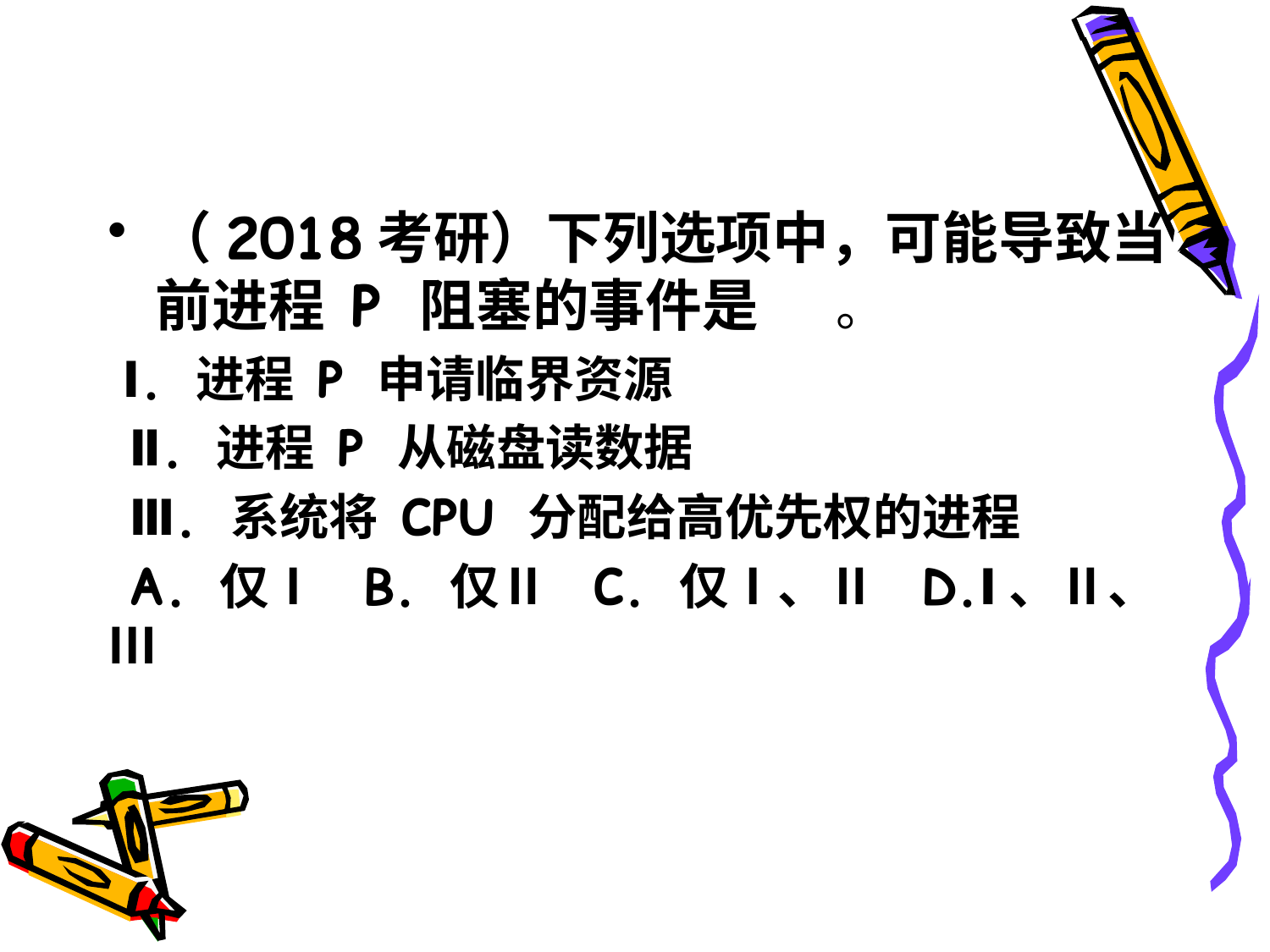

#
（2018考研）下列选项中，可能导致当前进程 P 阻塞的事件是      。
 Ⅰ. 进程 P 申请临界资源
 Ⅱ. 进程 P 从磁盘读数据
 Ⅲ. 系统将 CPU 分配给高优先权的进程
 A. 仅Ⅰ   B. 仅Ⅱ   C. 仅Ⅰ、Ⅱ   D.Ⅰ、Ⅱ、Ⅲ